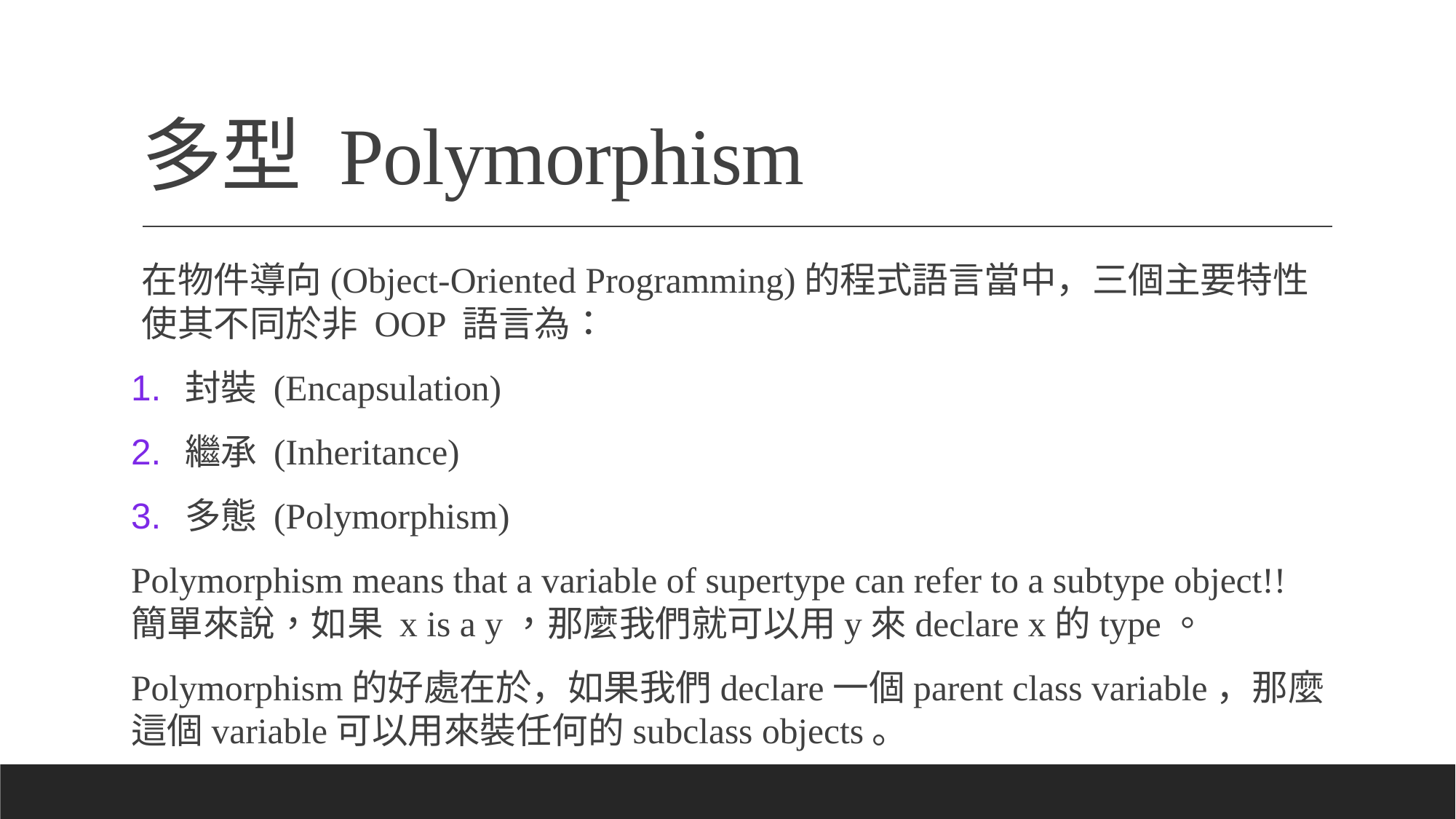

# 多型 Polymorphism
在物件導向(Object-Oriented Programming)的程式語言當中，三個主要特性使其不同於非 OOP 語言為：
封裝 (Encapsulation)
繼承 (Inheritance)
多態 (Polymorphism)
Polymorphism means that a variable of supertype can refer to a subtype object!! 簡單來說，如果 x is a y，那麼我們就可以用y來declare x的type。
Polymorphism的好處在於，如果我們declare一個parent class variable，那麼這個variable可以用來裝任何的subclass objects。